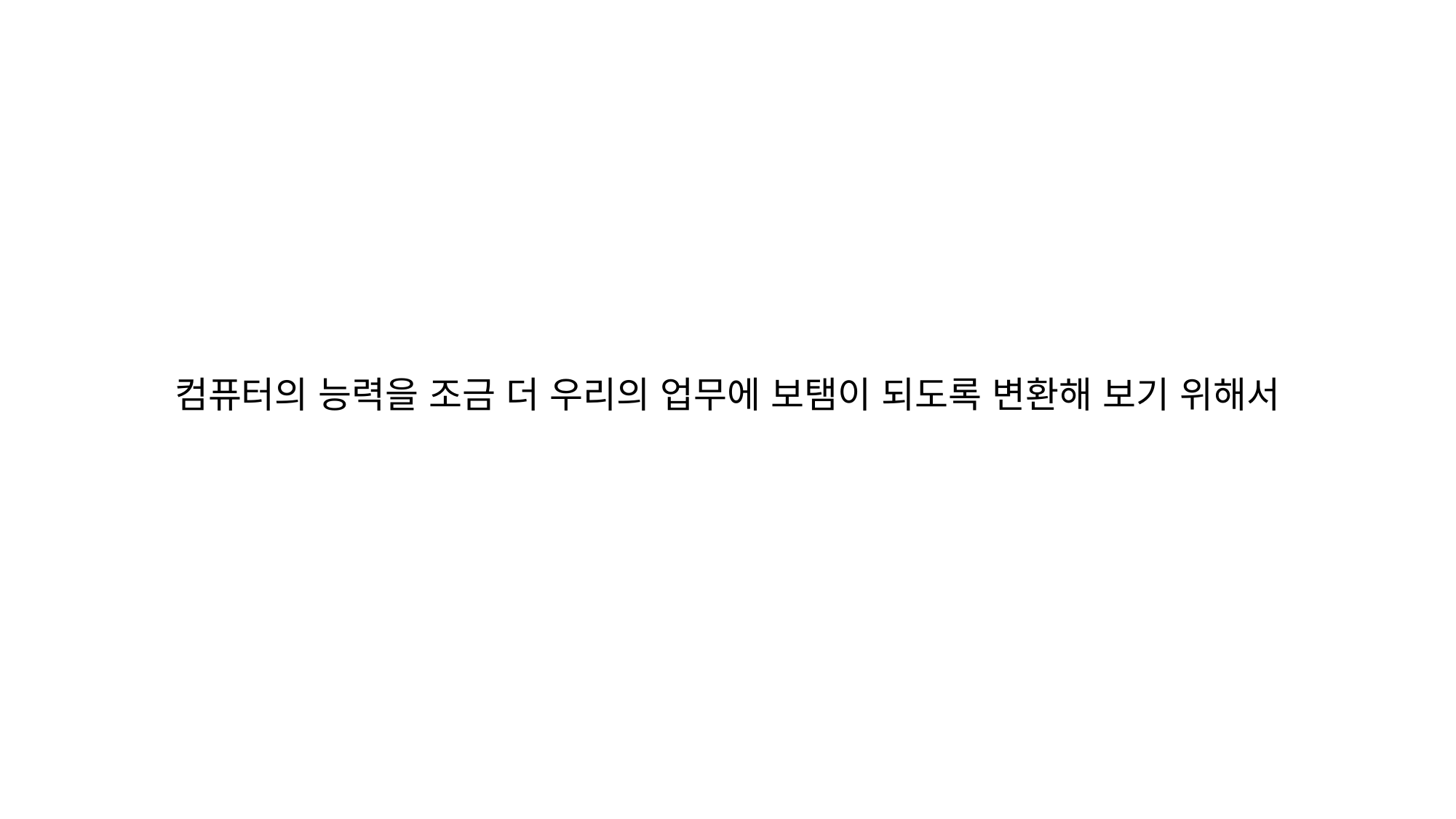

컴퓨터의 능력을 조금 더 우리의 업무에 보탬이 되도록 변환해 보기 위해서